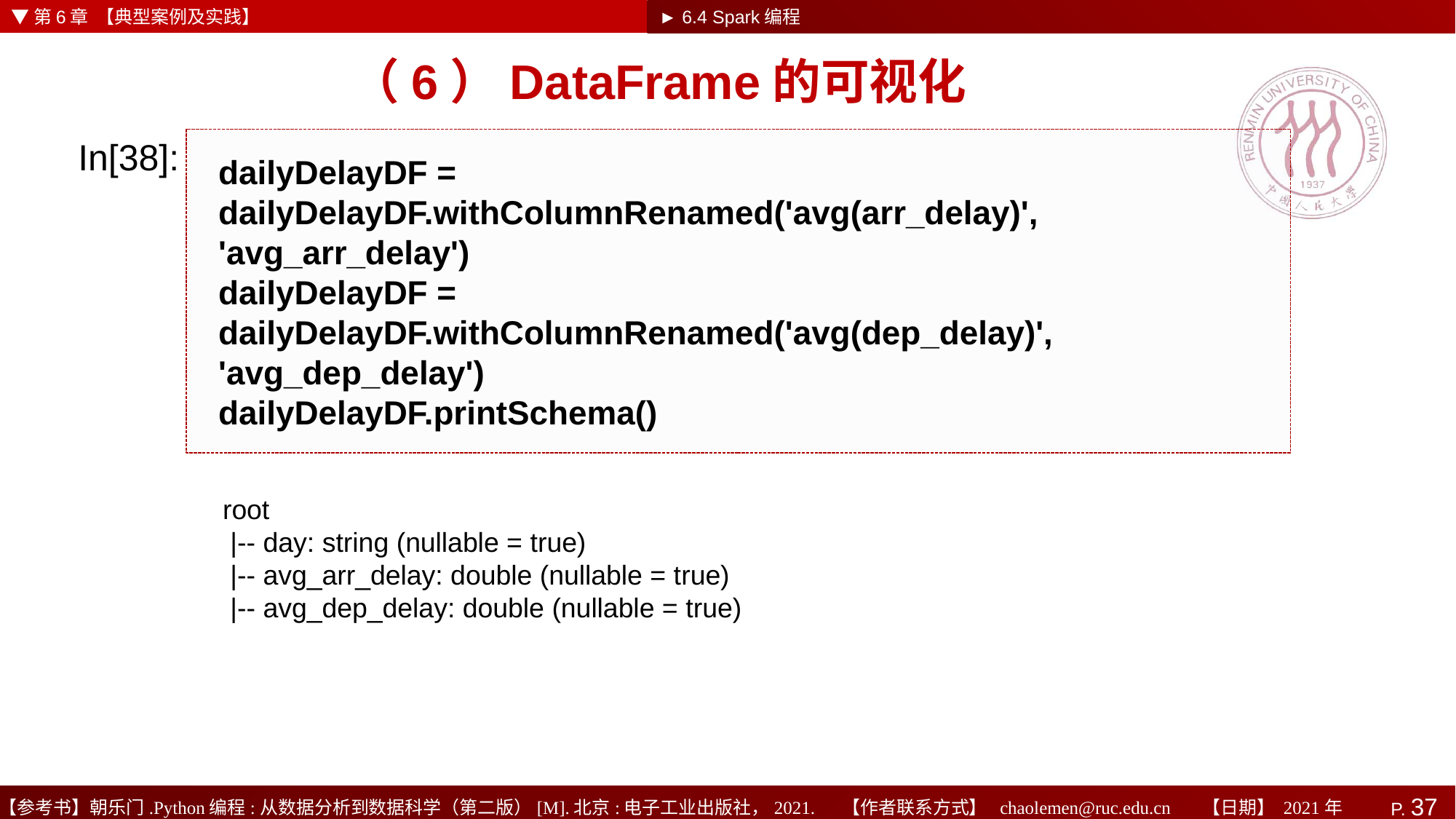

▼第6章  【典型案例及实践】
► 6.4 Spark编程
# （6）DataFrame的可视化
In[38]:
dailyDelayDF = dailyDelayDF.withColumnRenamed('avg(arr_delay)', 'avg_arr_delay')
dailyDelayDF = dailyDelayDF.withColumnRenamed('avg(dep_delay)', 'avg_dep_delay')
dailyDelayDF.printSchema()
root
 |-- day: string (nullable = true)
 |-- avg_arr_delay: double (nullable = true)
 |-- avg_dep_delay: double (nullable = true)